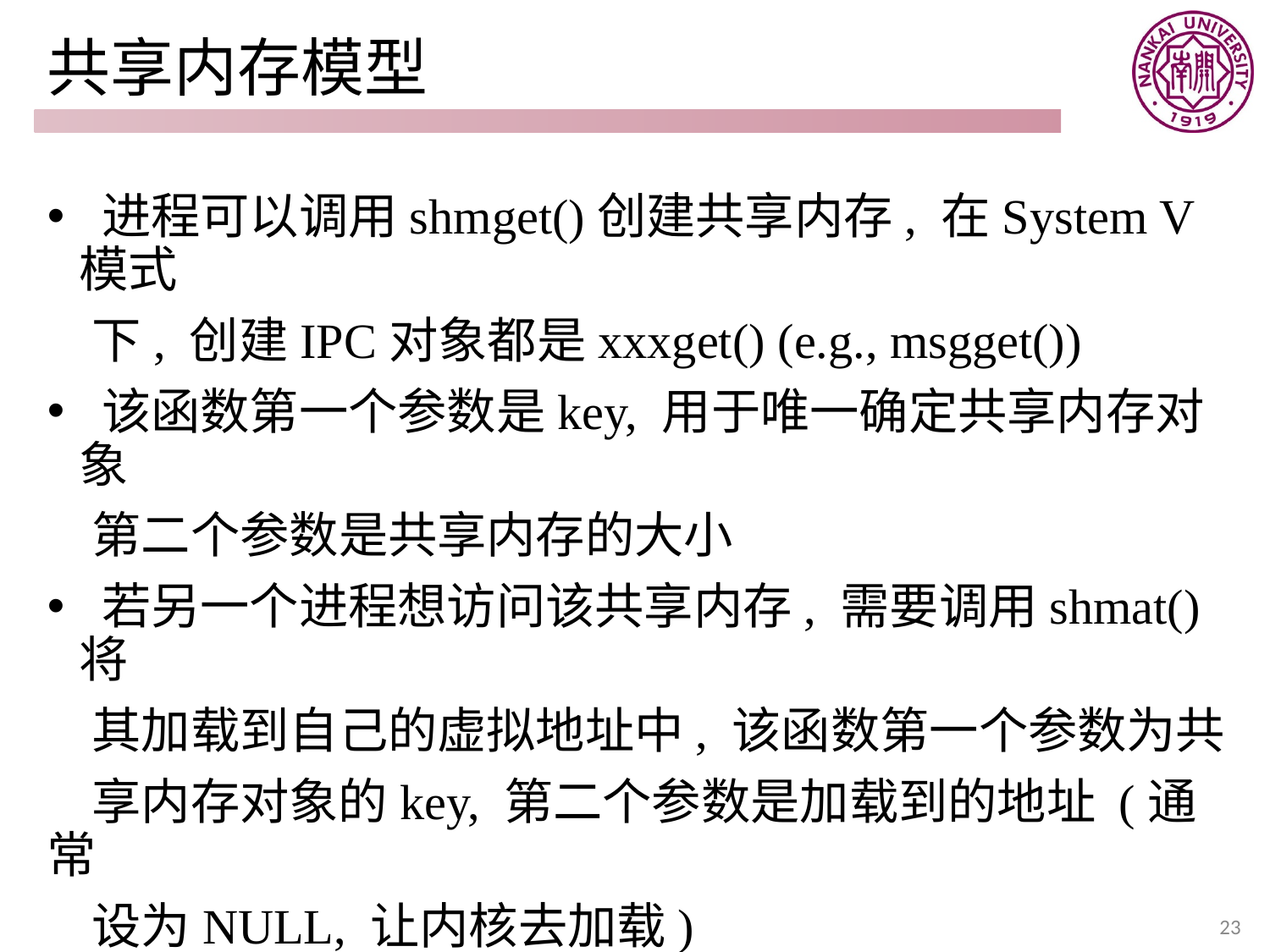

# 共享内存模型
 进程可以调用shmget()创建共享内存, 在System V模式
   下, 创建IPC对象都是xxxget() (e.g., msgget())
 该函数第一个参数是key, 用于唯一确定共享内存对象
   第二个参数是共享内存的大小
 若另一个进程想访问该共享内存, 需要调用shmat() 将
   其加载到自己的虚拟地址中, 该函数第一个参数为共
   享内存对象的key, 第二个参数是加载到的地址 (通常
   设为NULL, 让内核去加载)
采用共享内存的进程就类比于进程内的多线程, 需要同
  步和互斥机制 (信号量)
23